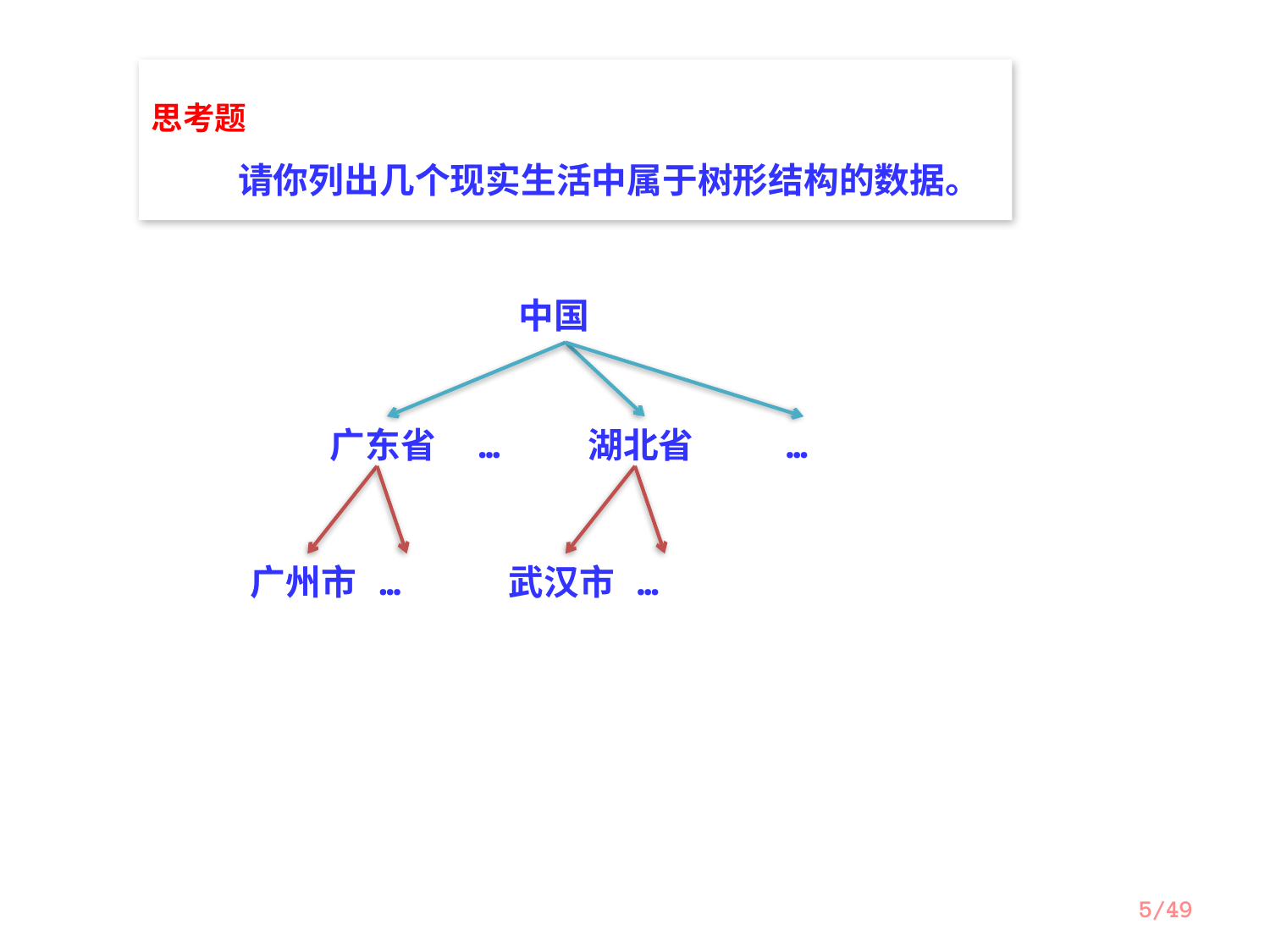

思考题
           请你列出几个现实生活中属于树形结构的数据。
中国
广东省
…
湖北省
…
广州市
…
武汉市
…
5/49